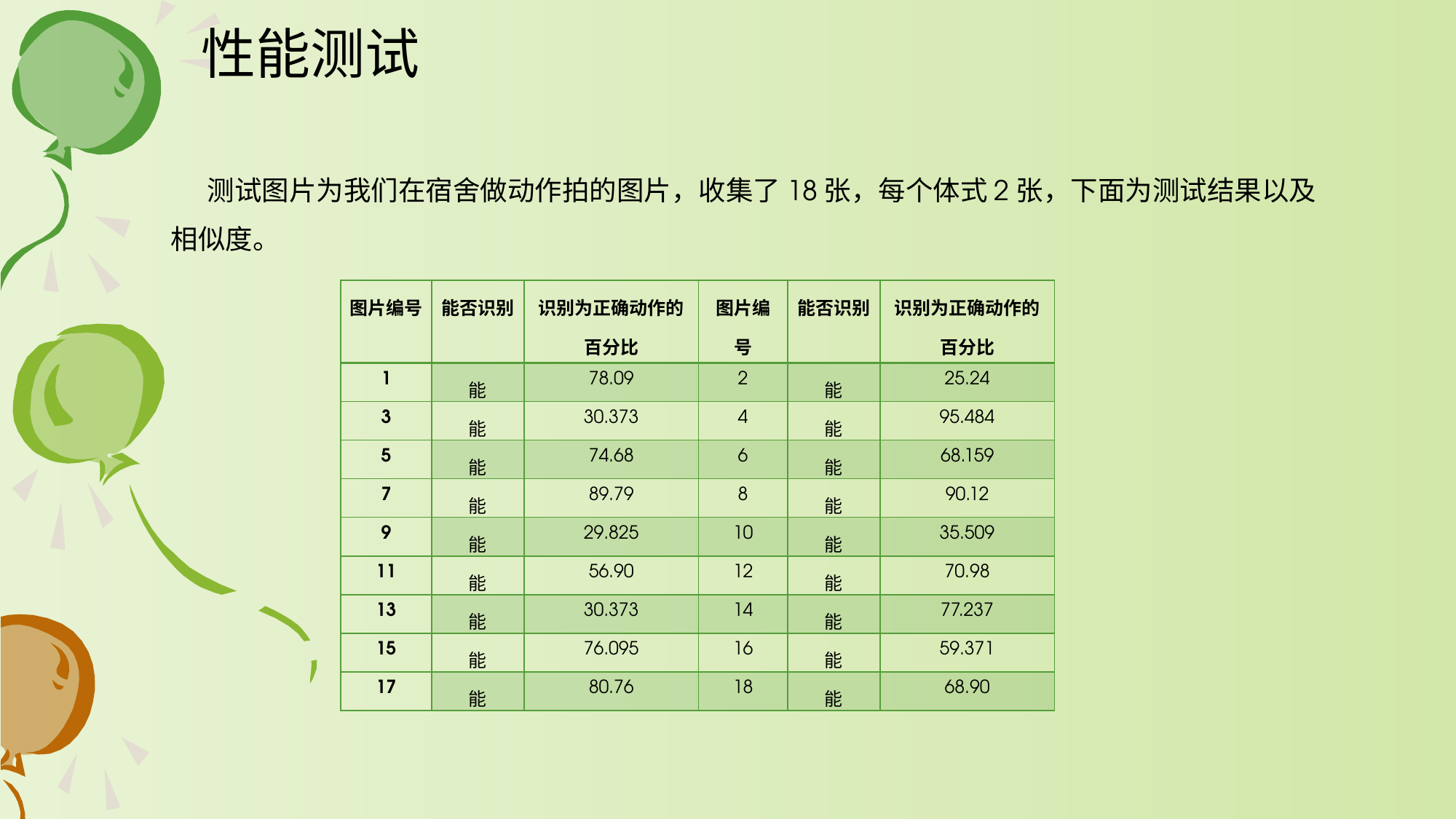

# 性能测试
测试图片为我们在宿舍做动作拍的图片，收集了18张，每个体式2张，下面为测试结果以及相似度。
| 图片编号 | 能否识别 | 识别为正确动作的百分比 | 图片编号 | 能否识别 | 识别为正确动作的百分比 |
| --- | --- | --- | --- | --- | --- |
| 1 | 能 | 78.09 | 2 | 能 | 25.24 |
| 3 | 能 | 30.373 | 4 | 能 | 95.484 |
| 5 | 能 | 74.68 | 6 | 能 | 68.159 |
| 7 | 能 | 89.79 | 8 | 能 | 90.12 |
| 9 | 能 | 29.825 | 10 | 能 | 35.509 |
| 11 | 能 | 56.90 | 12 | 能 | 70.98 |
| 13 | 能 | 30.373 | 14 | 能 | 77.237 |
| 15 | 能 | 76.095 | 16 | 能 | 59.371 |
| 17 | 能 | 80.76 | 18 | 能 | 68.90 |